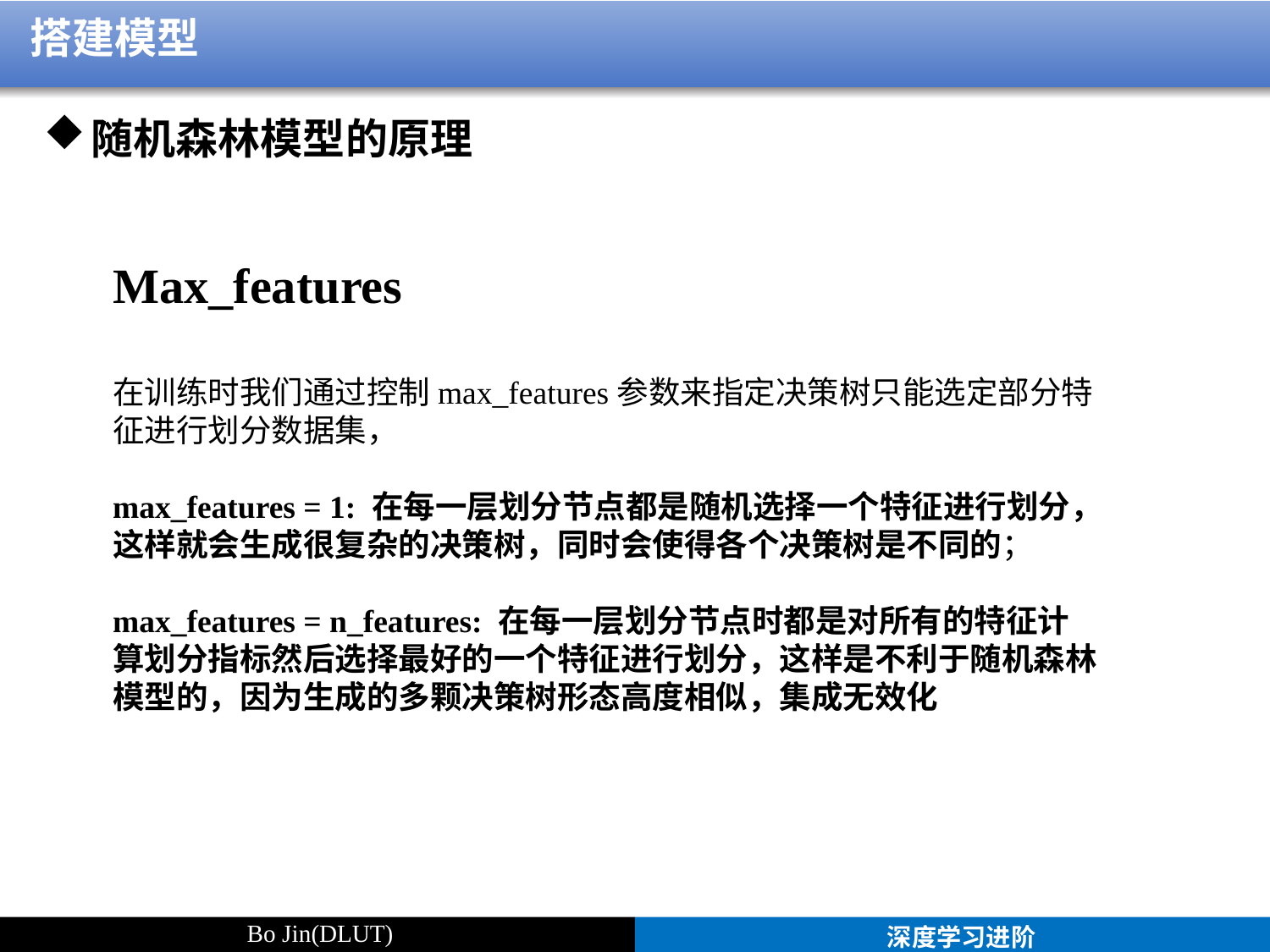

搭建模型

随机森林模型的原理
Max_features

在训练时我们通过控制max_features参数来指定决策树只能选定部分特征进行划分数据集，

max_features = 1: 在每一层划分节点都是随机选择一个特征进行划分，这样就会生成很复杂的决策树，同时会使得各个决策树是不同的；

max_features = n_features: 在每一层划分节点时都是对所有的特征计算划分指标然后选择最好的一个特征进行划分，这样是不利于随机森林模型的，因为生成的多颗决策树形态高度相似，集成无效化
Bo Jin(DLUT)
深度学习进阶